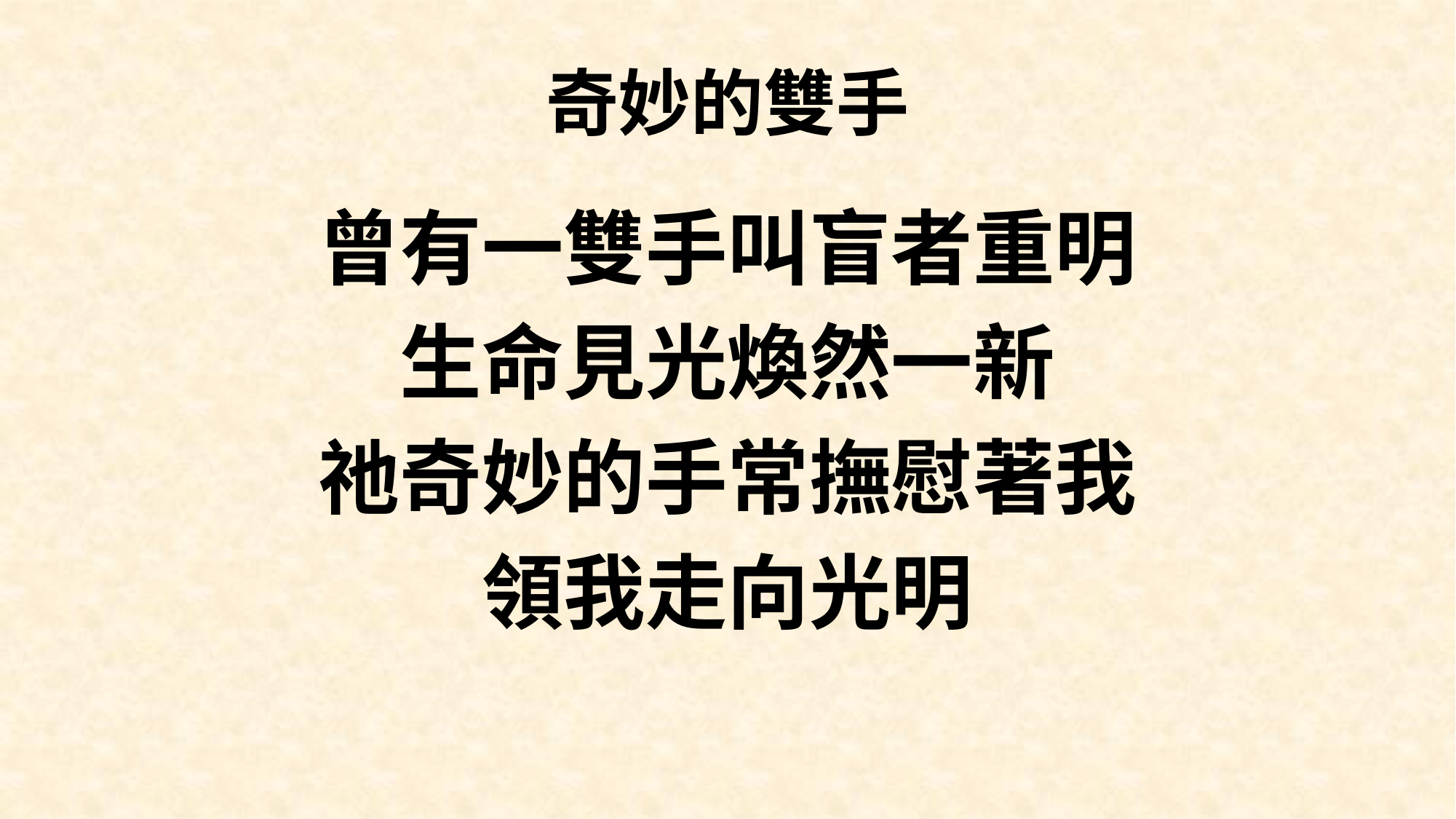

# 奇妙的雙手
曾有一雙手叫盲者重明
生命見光煥然一新
祂奇妙的手常撫慰著我
領我走向光明